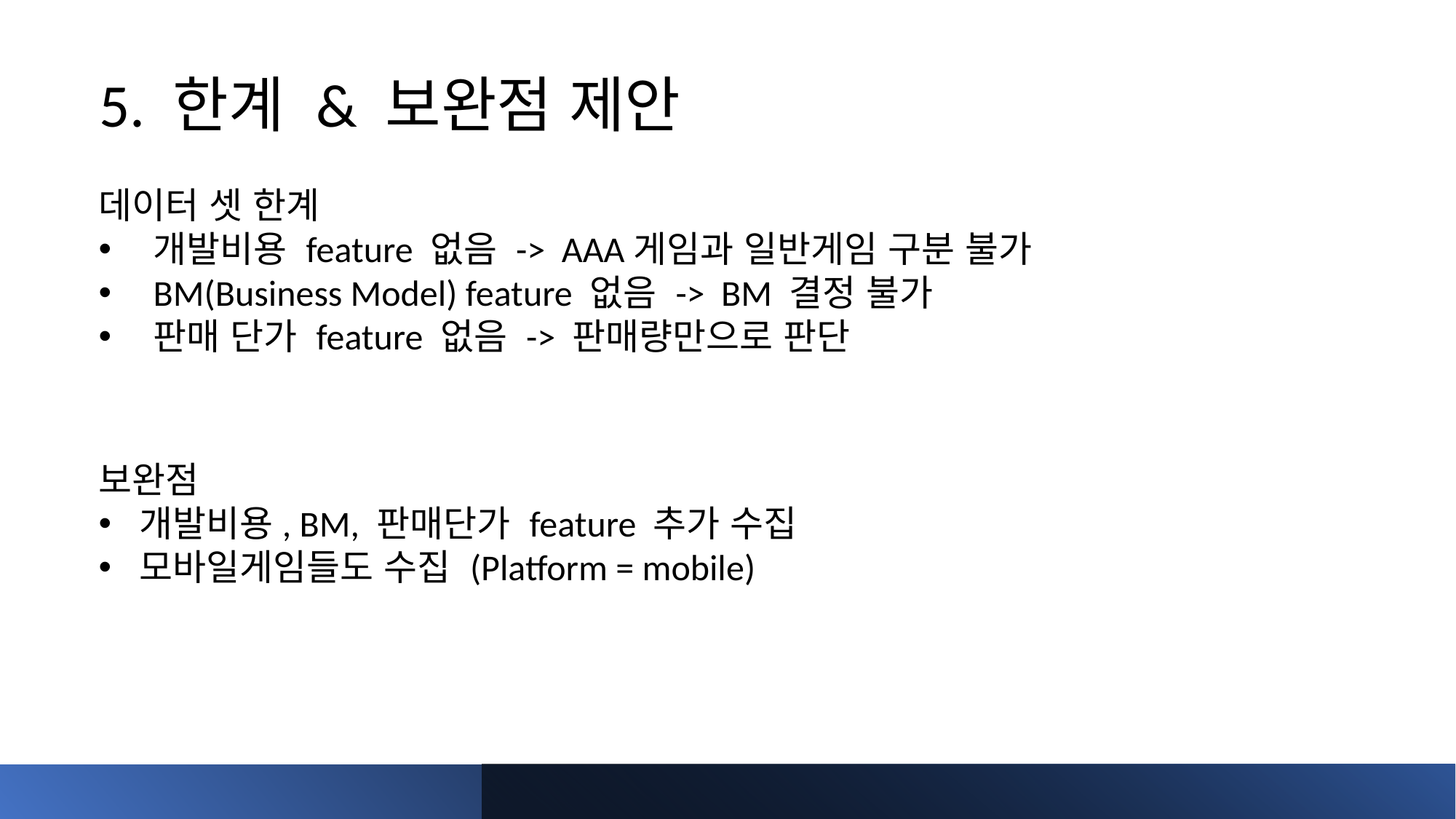

# 5. 한계 & 보완점 제안
데이터 셋 한계
개발비용 feature 없음 ->  AAA게임과 일반게임 구분 불가
BM(Business Model) feature 없음 ->  BM 결정 불가
판매 단가 feature 없음 -> 판매량만으로 판단
보완점
개발비용, BM, 판매단가 feature 추가 수집
모바일게임들도 수집 (Platform = mobile)